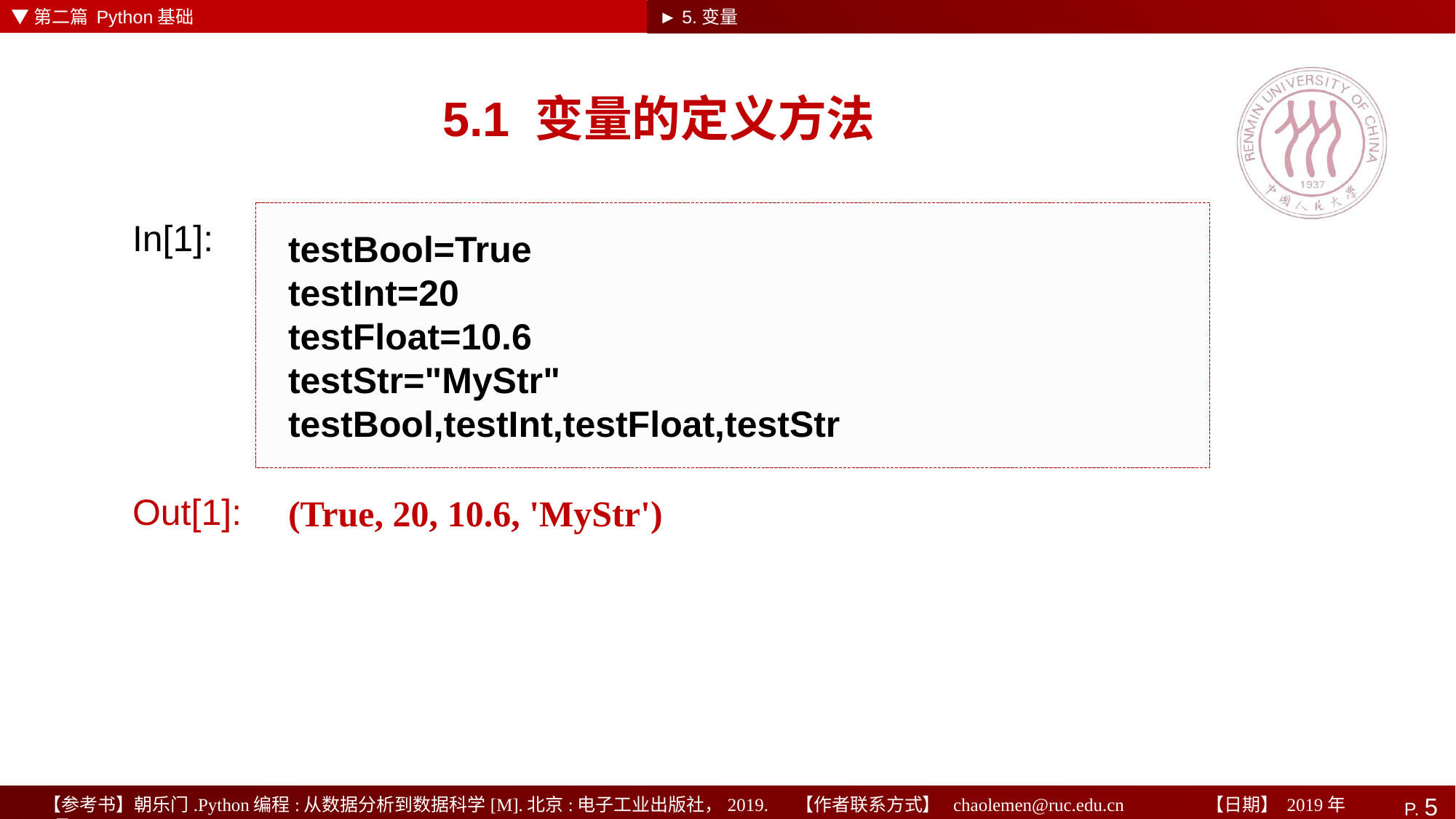

▼第二篇 Python基础
► 5.变量
# 5.1 变量的定义方法
testBool=True
testInt=20
testFloat=10.6
testStr="MyStr"
testBool,testInt,testFloat,testStr
In[1]:
(True, 20, 10.6, 'MyStr')
Out[1]: